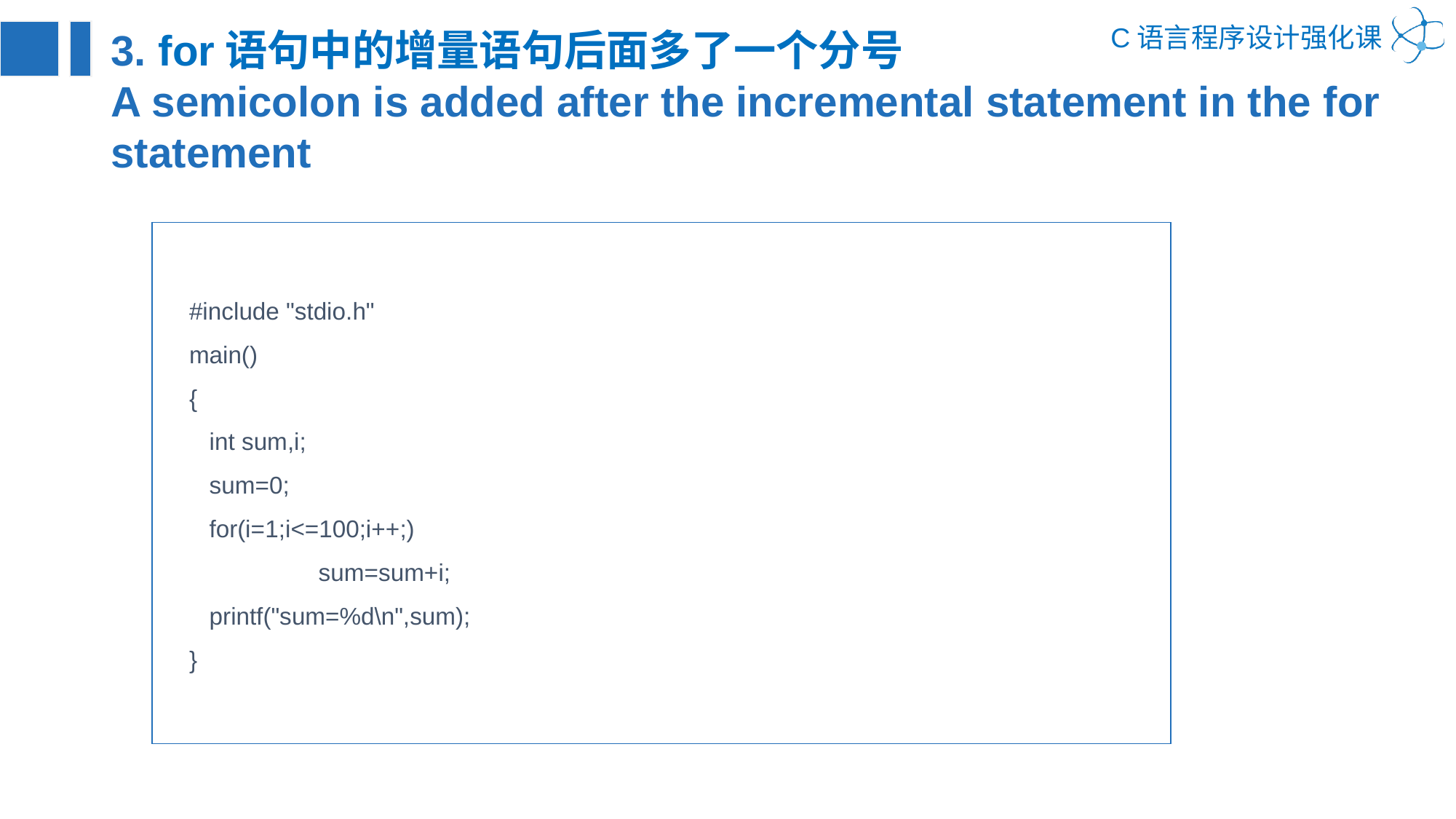

3. for语句中的增量语句后面多了一个分号
A semicolon is added after the incremental statement in the for statement

#include "stdio.h"
main()
{
   int sum,i;
   sum=0;
   for(i=1;i<=100;i++;)
	   sum=sum+i;
   printf("sum=%d\n",sum);
}